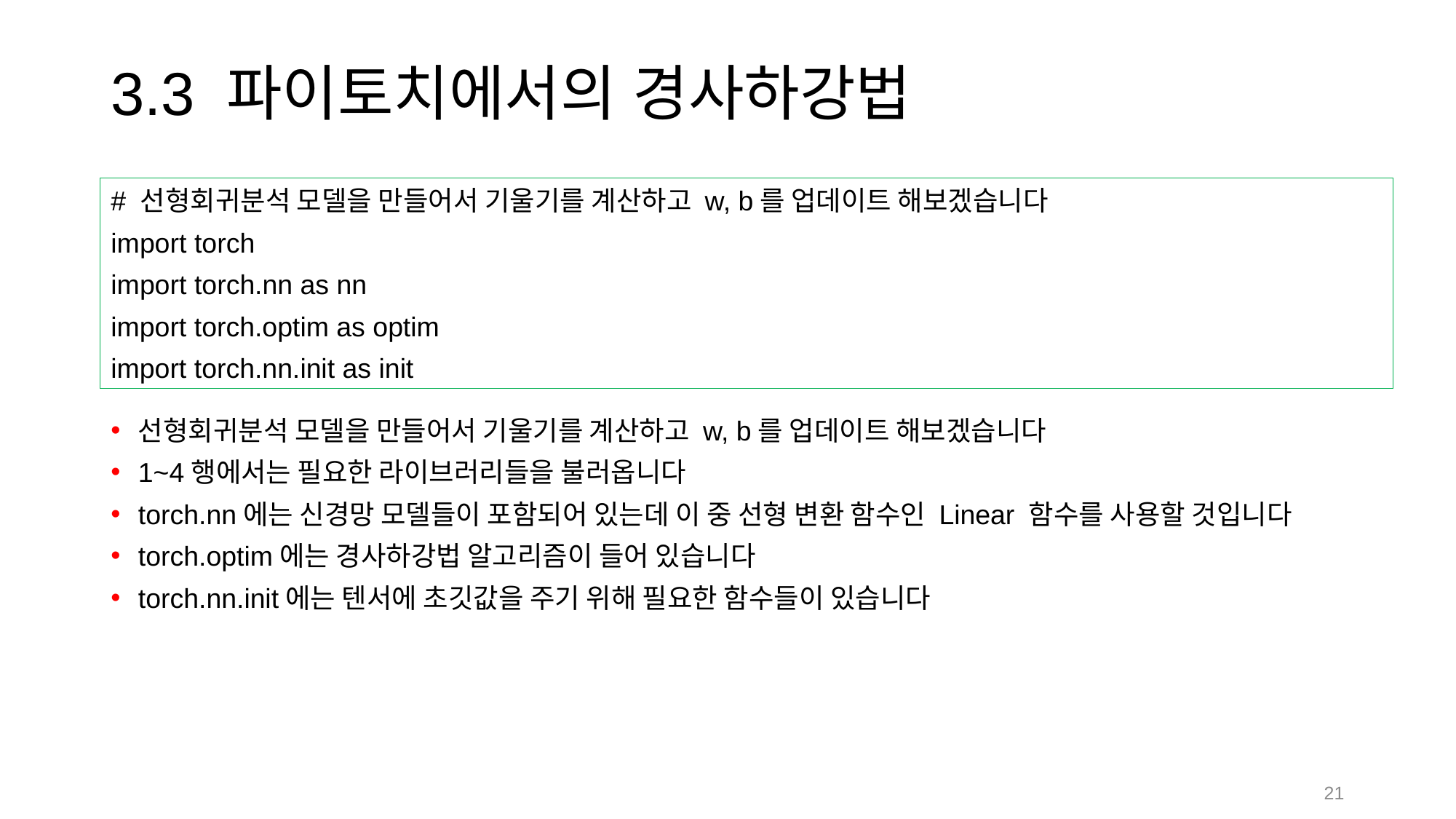

# 3.3 파이토치에서의 경사하강법
# 선형회귀분석 모델을 만들어서 기울기를 계산하고 w, b를 업데이트 해보겠습니다
import torch
import torch.nn as nn
import torch.optim as optim
import torch.nn.init as init
선형회귀분석 모델을 만들어서 기울기를 계산하고 w, b를 업데이트 해보겠습니다
1~4행에서는 필요한 라이브러리들을 불러옵니다
torch.nn에는 신경망 모델들이 포함되어 있는데 이 중 선형 변환 함수인 Linear 함수를 사용할 것입니다
torch.optim에는 경사하강법 알고리즘이 들어 있습니다
torch.nn.init에는 텐서에 초깃값을 주기 위해 필요한 함수들이 있습니다
21